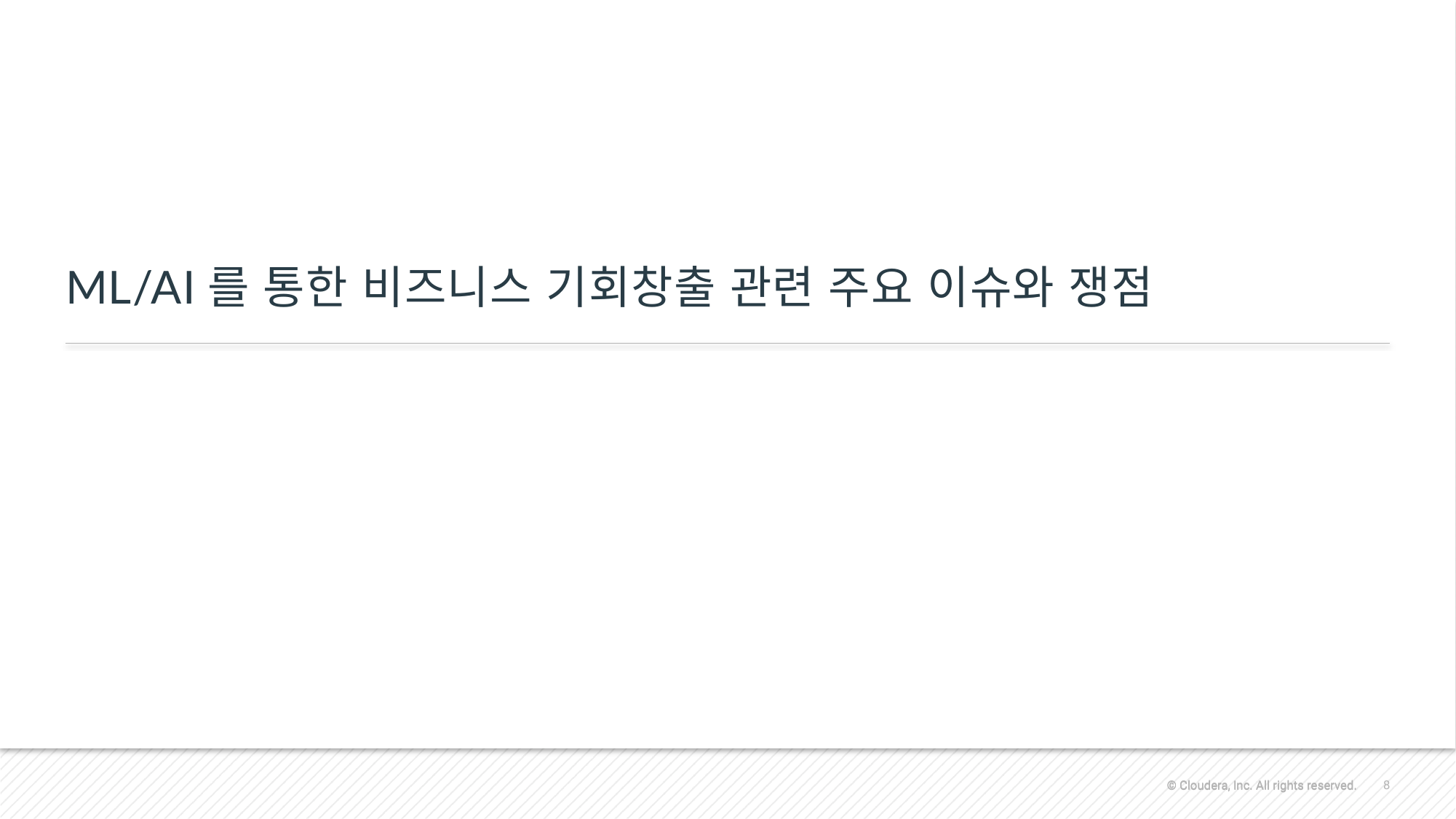

# ML/AI를 통한 비즈니스 기회창출 관련 주요 이슈와 쟁점